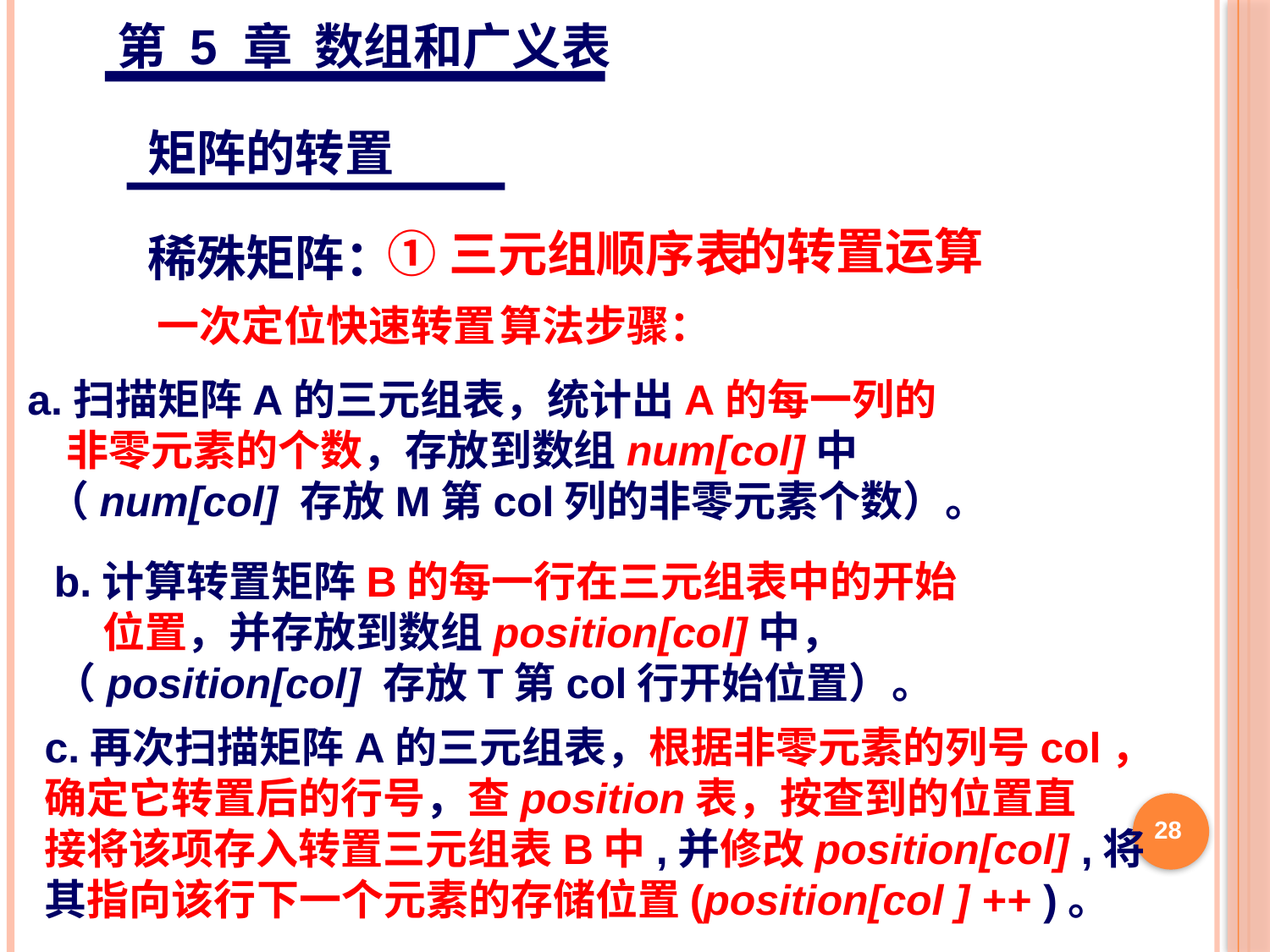

第 5 章  数组和广义表

矩阵的转置

稀殊矩阵：
的转置运算
①三元组顺序表
一次定位快速转置
算法步骤：
a.扫描矩阵A的三元组表，统计出A的每一列的
   非零元素的个数，存放到数组num[col]中
 （num[col] 存放M第col列的非零元素个数）。
b.计算转置矩阵B的每一行在三元组表中的开始
    位置，并存放到数组position[col]中，
（position[col] 存放T第col行开始位置）。
c.再次扫描矩阵A的三元组表，根据非零元素的列号col，
确定它转置后的行号，查position表，按查到的位置直
接将该项存入转置三元组表B中,并修改position[col] ,将
其指向该行下一个元素的存储位置(position[col ] ++ )。
28